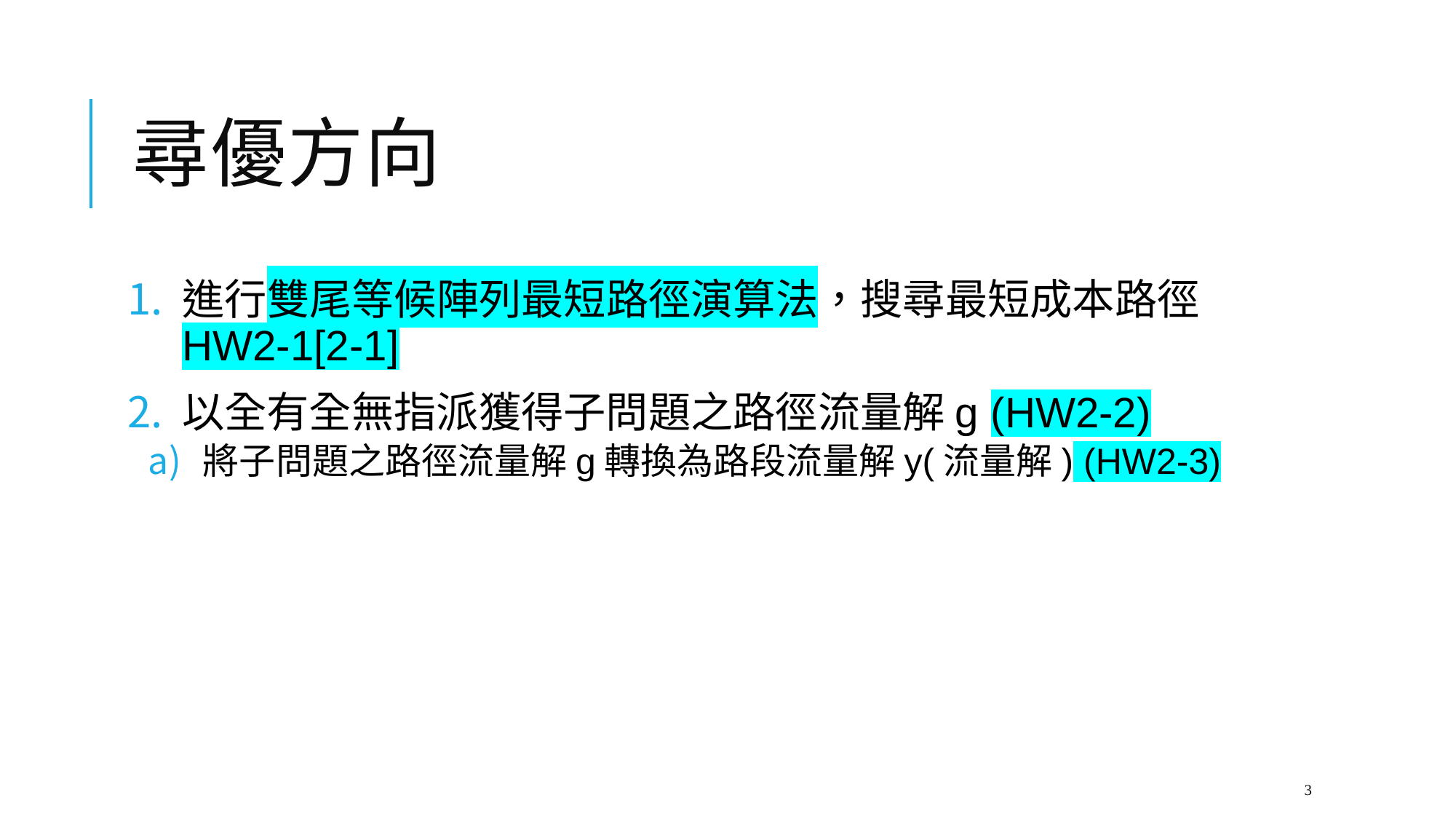

# 尋優方向
進行雙尾等候陣列最短路徑演算法，搜尋最短成本路徑HW2-1[2-1]
以全有全無指派獲得子問題之路徑流量解g (HW2-2)
將子問題之路徑流量解g轉換為路段流量解y(流量解) (HW2-3)

3